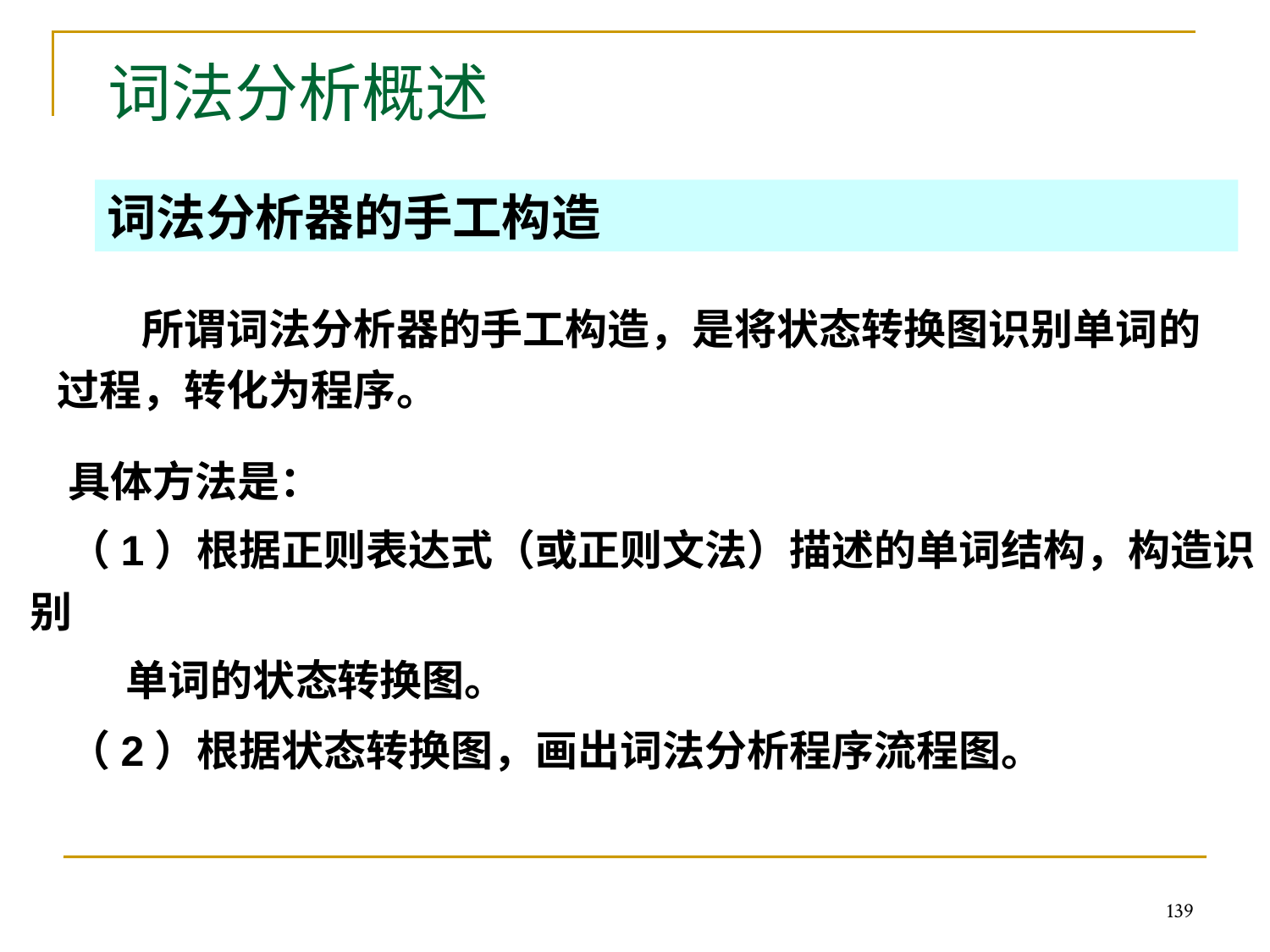

# 词法分析概述
词法分析器的手工构造
　　所谓词法分析器的手工构造，是将状态转换图识别单词的过程，转化为程序。
具体方法是：
（1）根据正则表达式（或正则文法）描述的单词结构，构造识别
     单词的状态转换图。
（2）根据状态转换图，画出词法分析程序流程图。
139